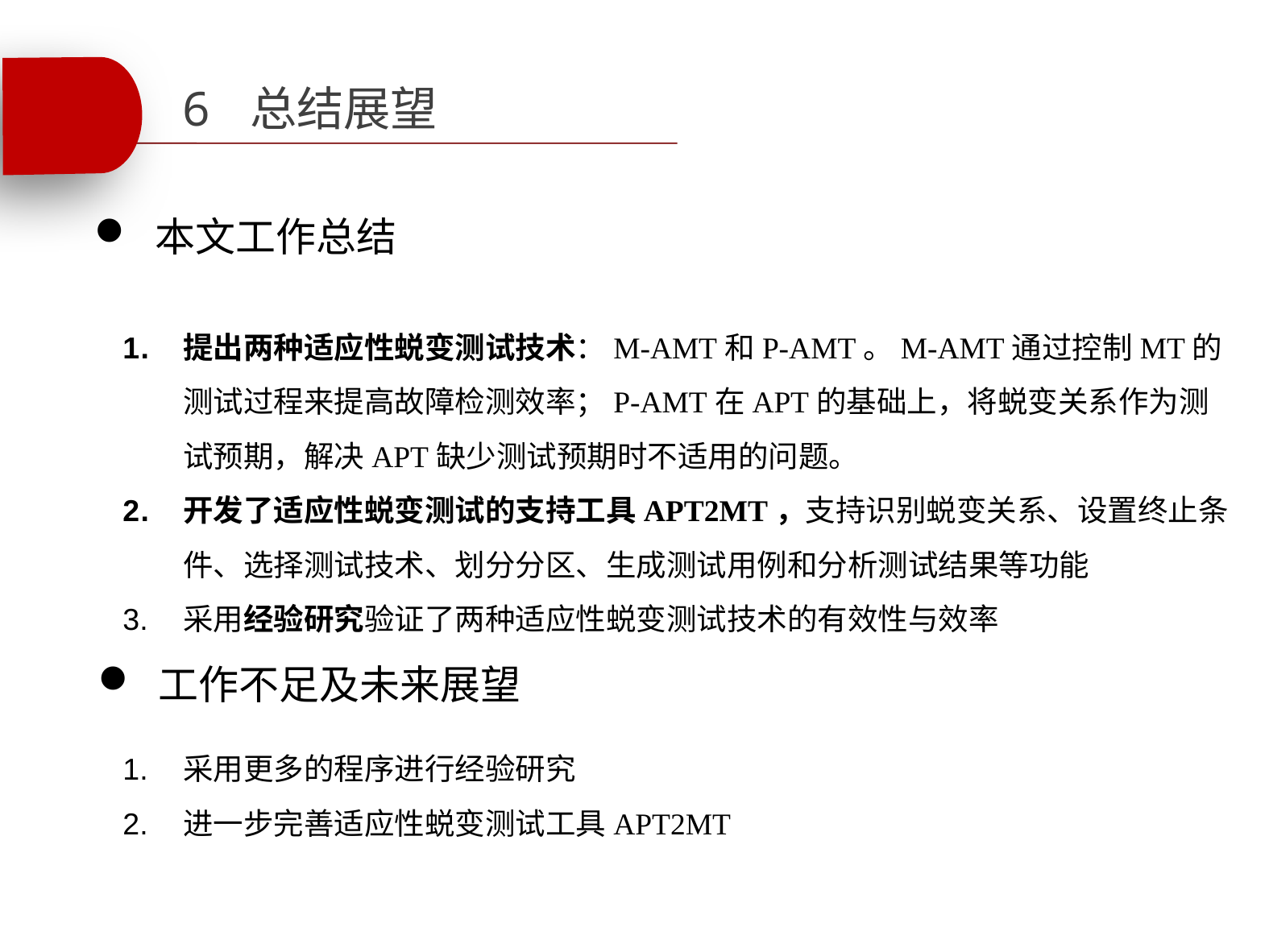

6 总结展望
本文工作总结
提出两种适应性蜕变测试技术：M-AMT和P-AMT。M-AMT通过控制MT的测试过程来提高故障检测效率；P-AMT在APT的基础上，将蜕变关系作为测试预期，解决APT缺少测试预期时不适用的问题。
开发了适应性蜕变测试的支持工具APT2MT，支持识别蜕变关系、设置终止条件、选择测试技术、划分分区、生成测试用例和分析测试结果等功能
采用经验研究验证了两种适应性蜕变测试技术的有效性与效率
工作不足及未来展望
采用更多的程序进行经验研究
进一步完善适应性蜕变测试工具APT2MT